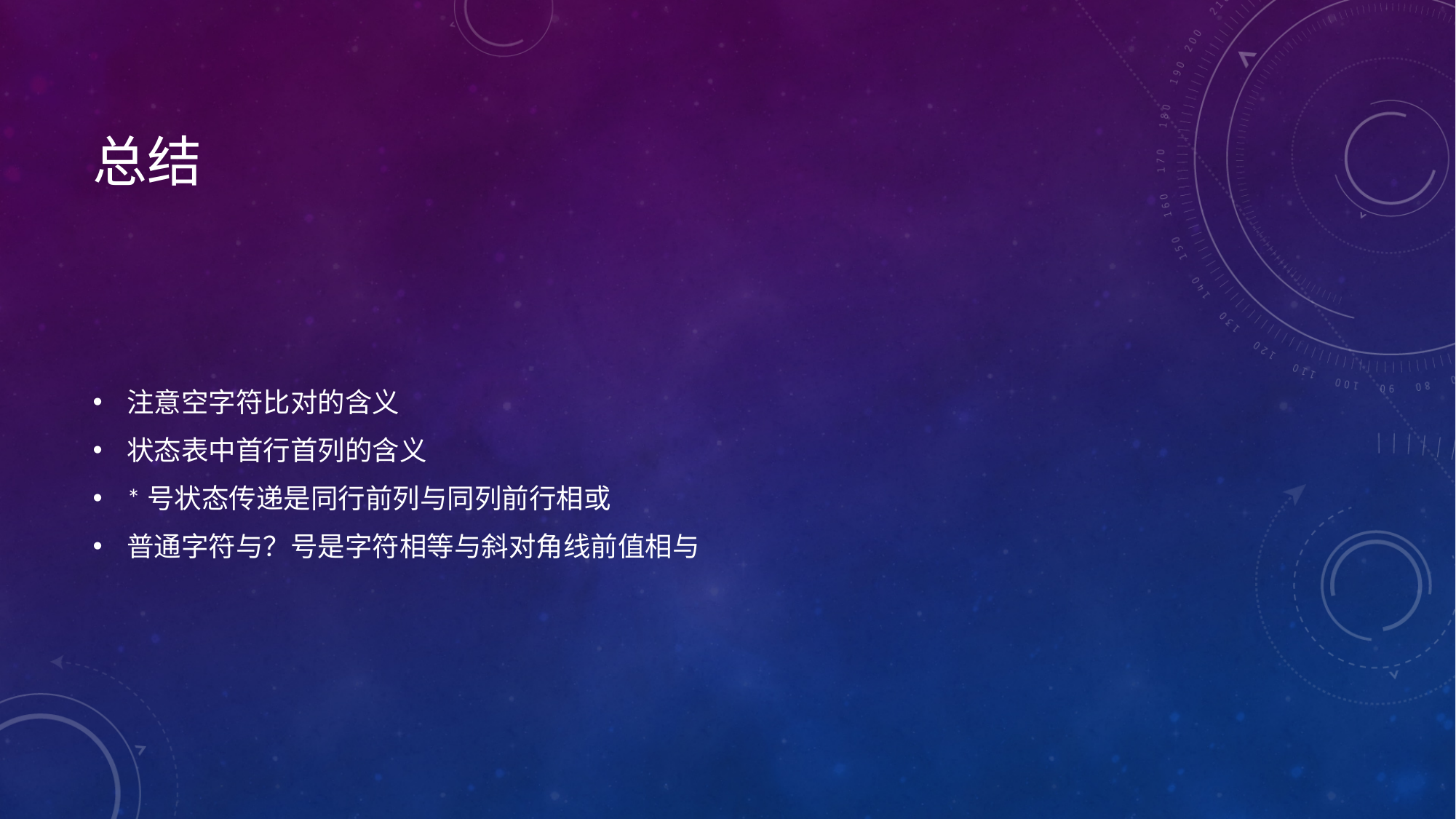

# 总结
注意空字符比对的含义
状态表中首行首列的含义
*号状态传递是同行前列与同列前行相或
普通字符与？号是字符相等与斜对角线前值相与